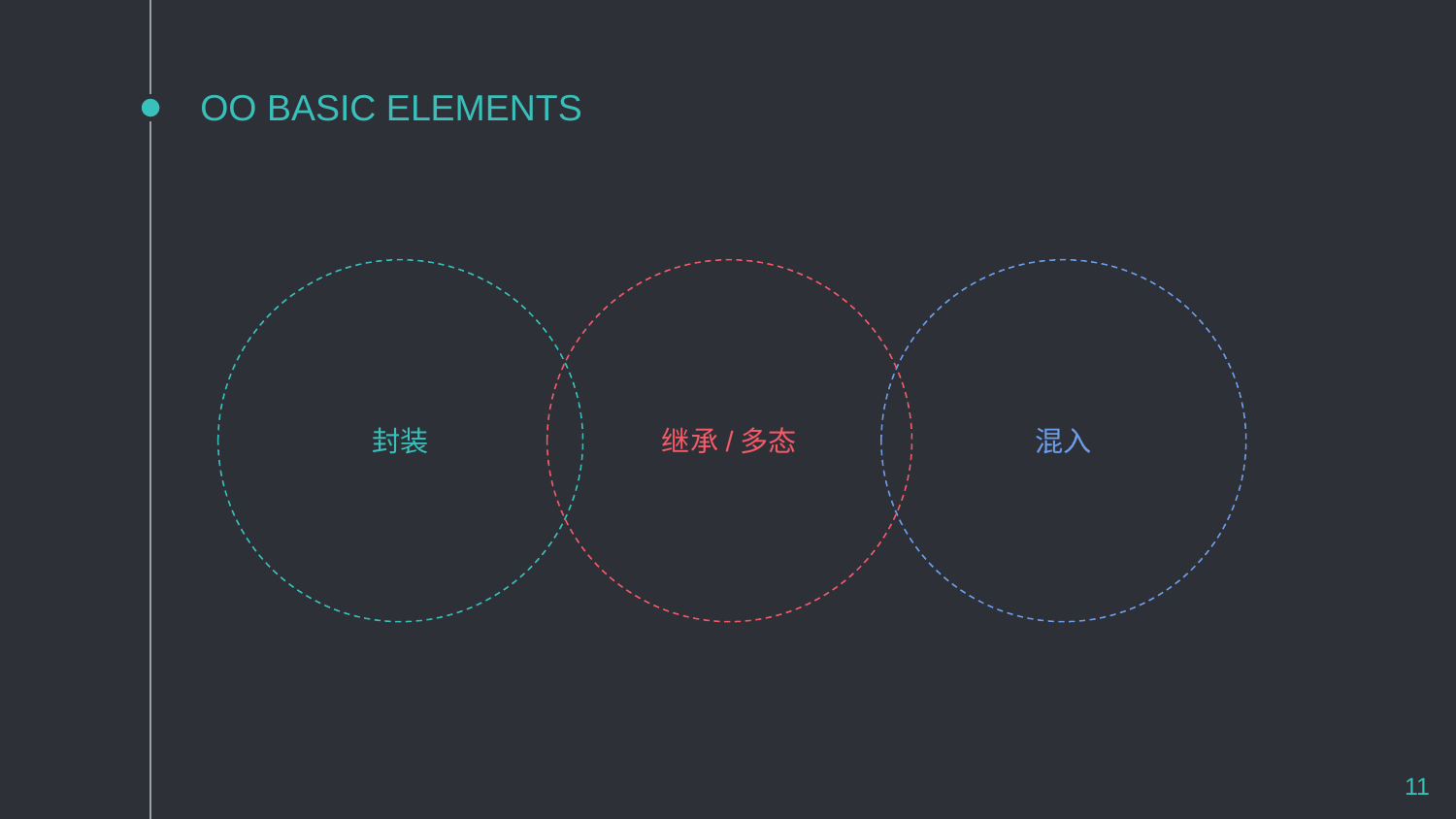

# OO BASIC ELEMENTS
封装
继承/多态
混入
11